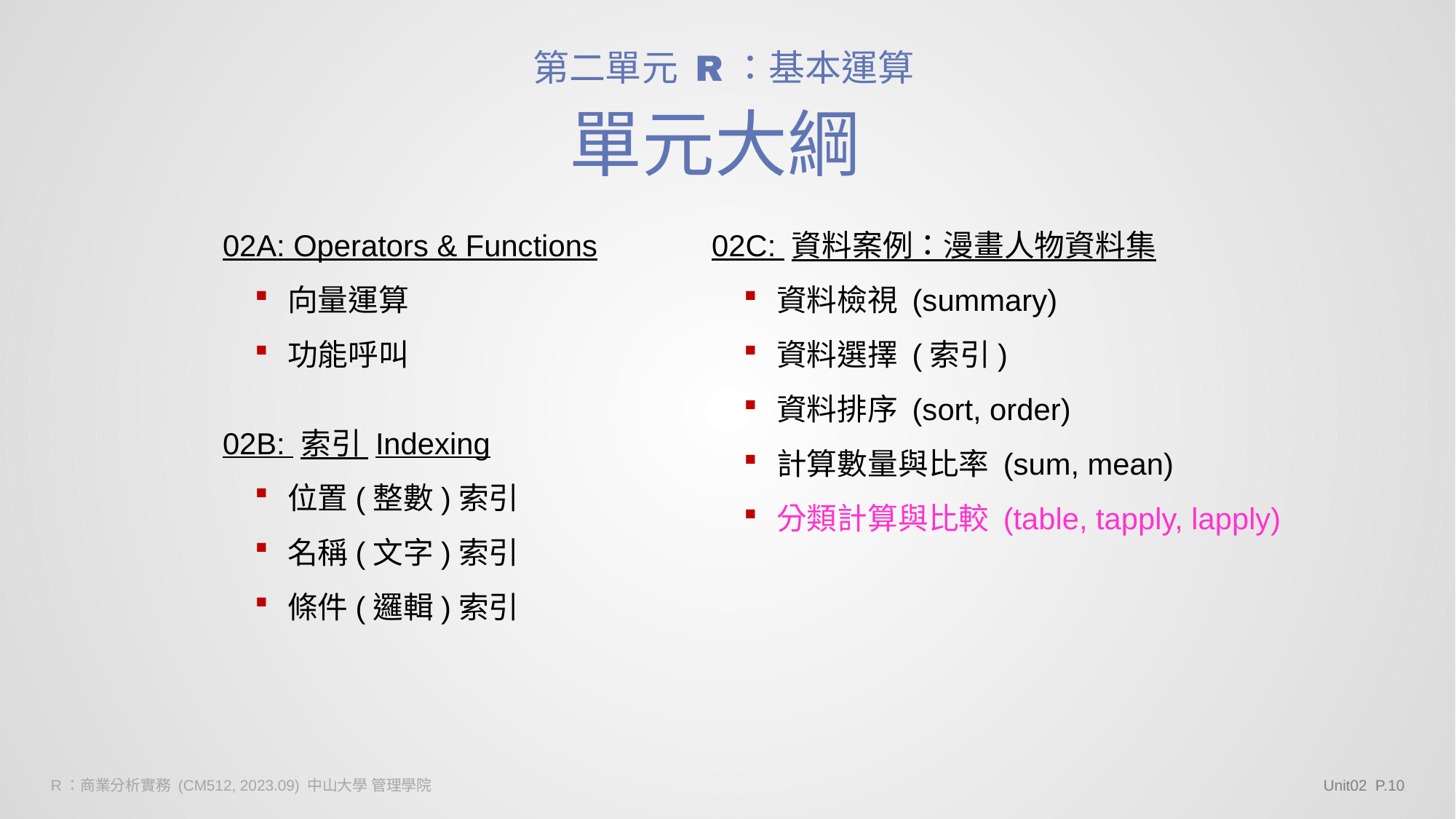

第二單元 R：基本運算
單元大綱
02A: Operators & Functions
向量運算
功能呼叫
02C: 資料案例：漫畫人物資料集
資料檢視 (summary)
資料選擇 (索引)
資料排序 (sort, order)
計算數量與比率 (sum, mean)
分類計算與比較 (table, tapply, lapply)
02B: 索引 Indexing
位置(整數)索引
名稱(文字)索引
條件(邏輯)索引